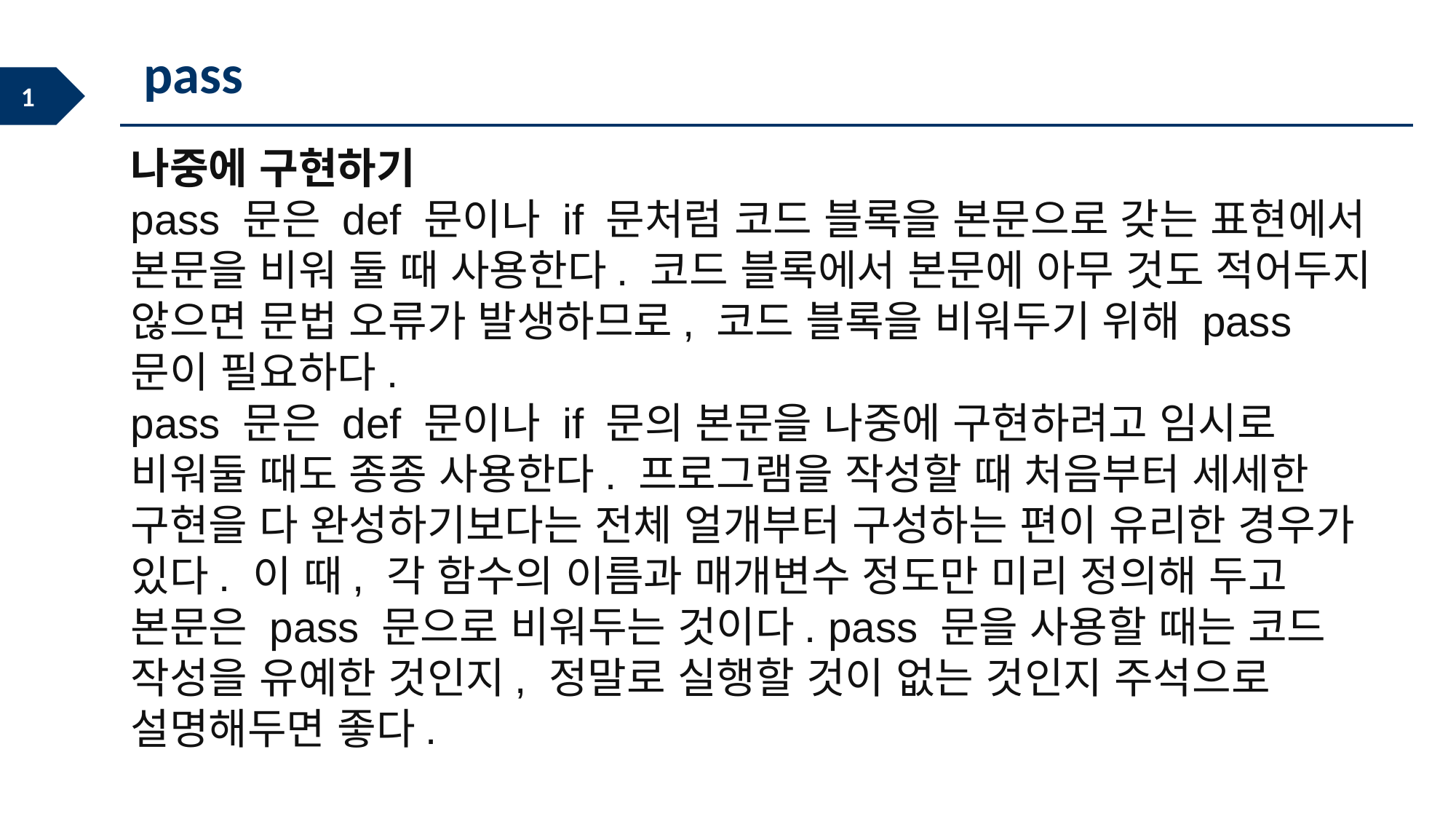

pass
나중에 구현하기
pass 문은 def 문이나 if 문처럼 코드 블록을 본문으로 갖는 표현에서 본문을 비워 둘 때 사용한다. 코드 블록에서 본문에 아무 것도 적어두지 않으면 문법 오류가 발생하므로, 코드 블록을 비워두기 위해 pass 문이 필요하다.
pass 문은 def 문이나 if 문의 본문을 나중에 구현하려고 임시로 비워둘 때도 종종 사용한다. 프로그램을 작성할 때 처음부터 세세한 구현을 다 완성하기보다는 전체 얼개부터 구성하는 편이 유리한 경우가 있다. 이 때, 각 함수의 이름과 매개변수 정도만 미리 정의해 두고 본문은 pass 문으로 비워두는 것이다. pass 문을 사용할 때는 코드 작성을 유예한 것인지, 정말로 실행할 것이 없는 것인지 주석으로 설명해두면 좋다.